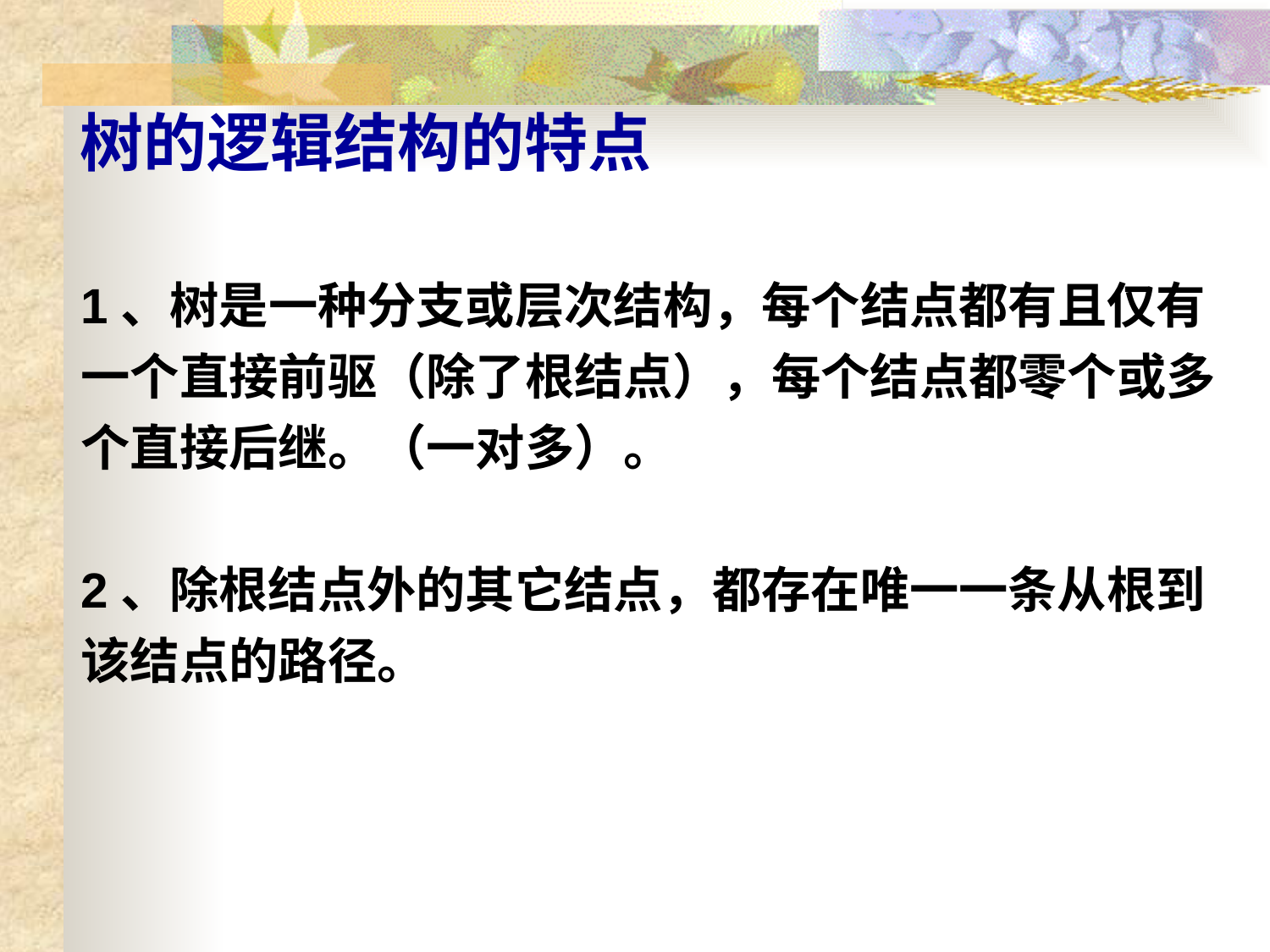

树的逻辑结构的特点
1、树是一种分支或层次结构，每个结点都有且仅有一个直接前驱（除了根结点），每个结点都零个或多个直接后继。（一对多）。

2、除根结点外的其它结点，都存在唯一一条从根到该结点的路径。